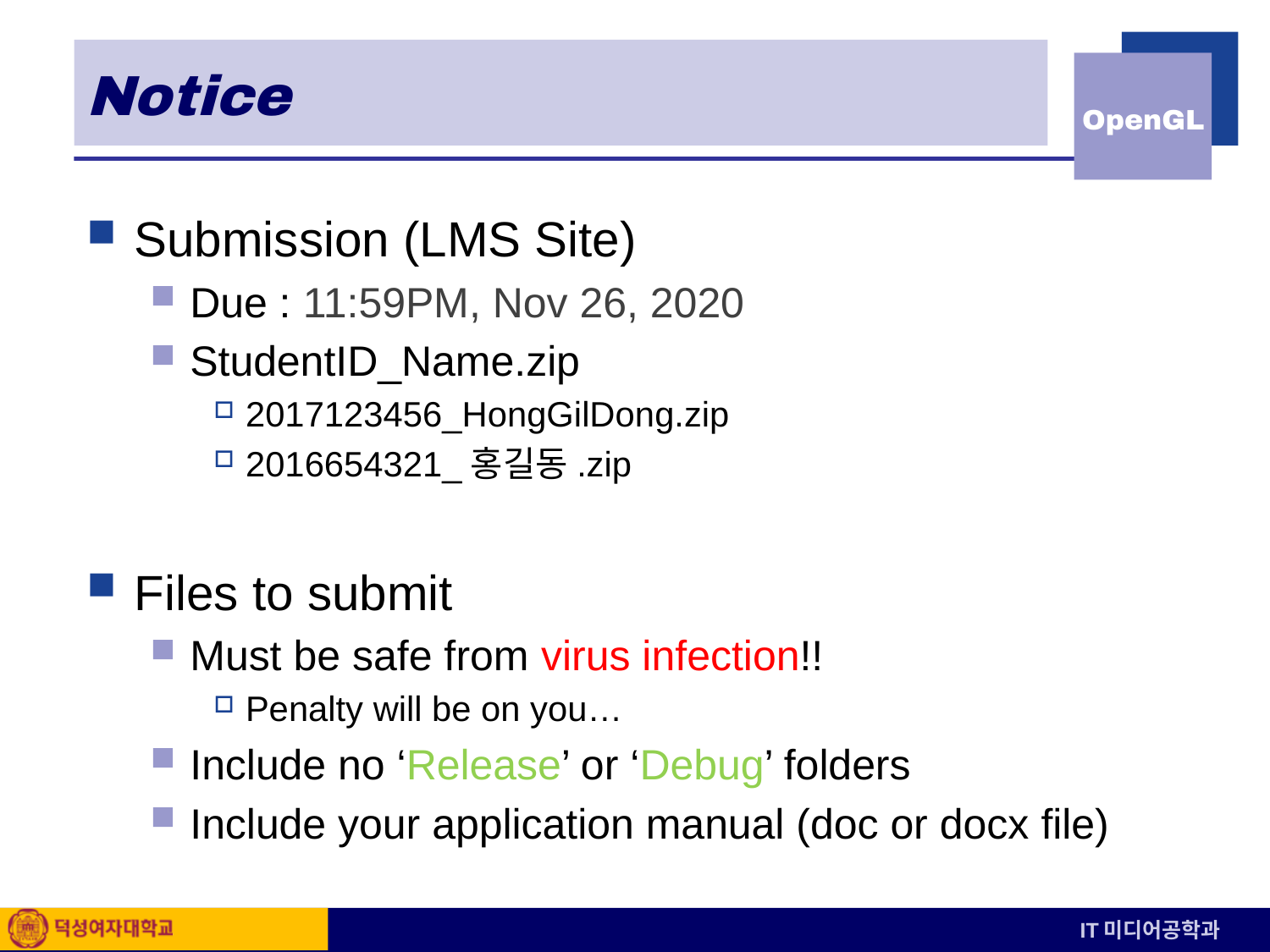

# Notice
Submission (LMS Site)
Due : 11:59PM, Nov 26, 2020
StudentID_Name.zip
2017123456_HongGilDong.zip
2016654321_홍길동.zip

Files to submit
Must be safe from virus infection!!
Penalty will be on you…
Include no ‘Release’ or ‘Debug’ folders
Include your application manual (doc or docx file)